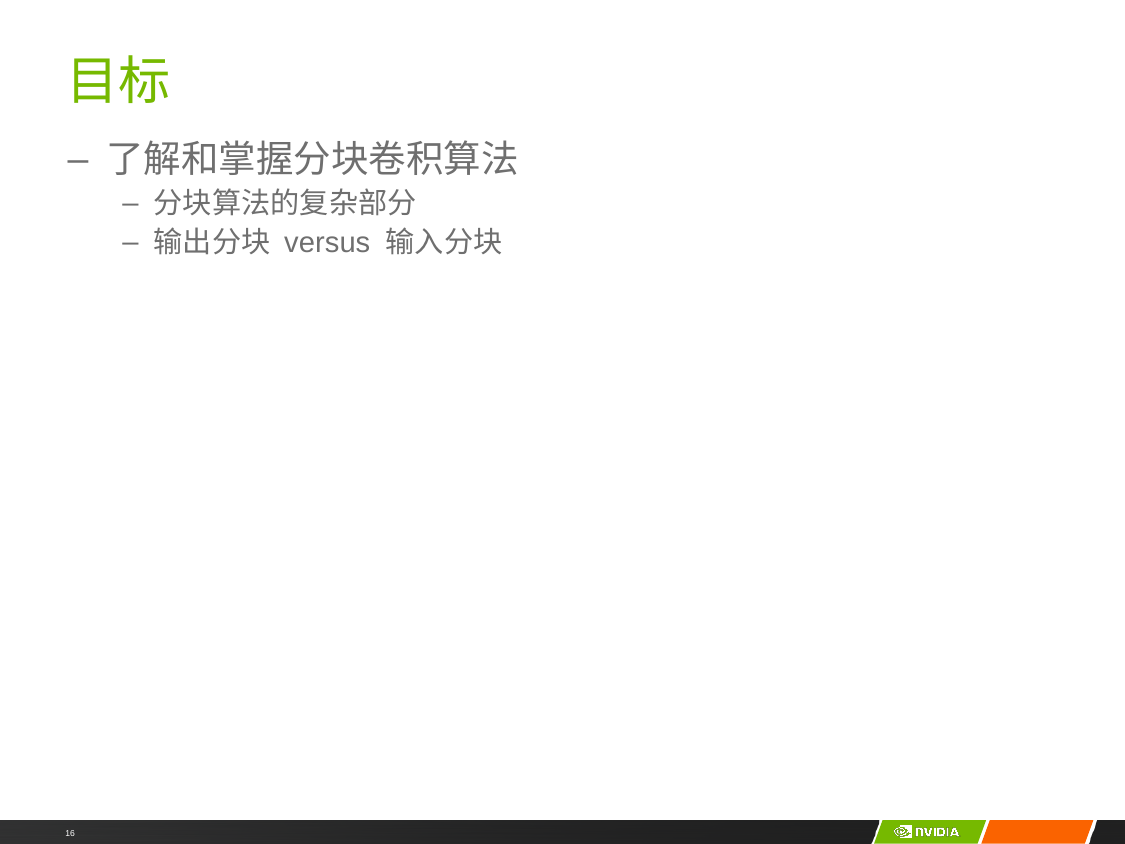

# 目标
了解和掌握分块卷积算法
分块算法的复杂部分
输出分块 versus 输入分块